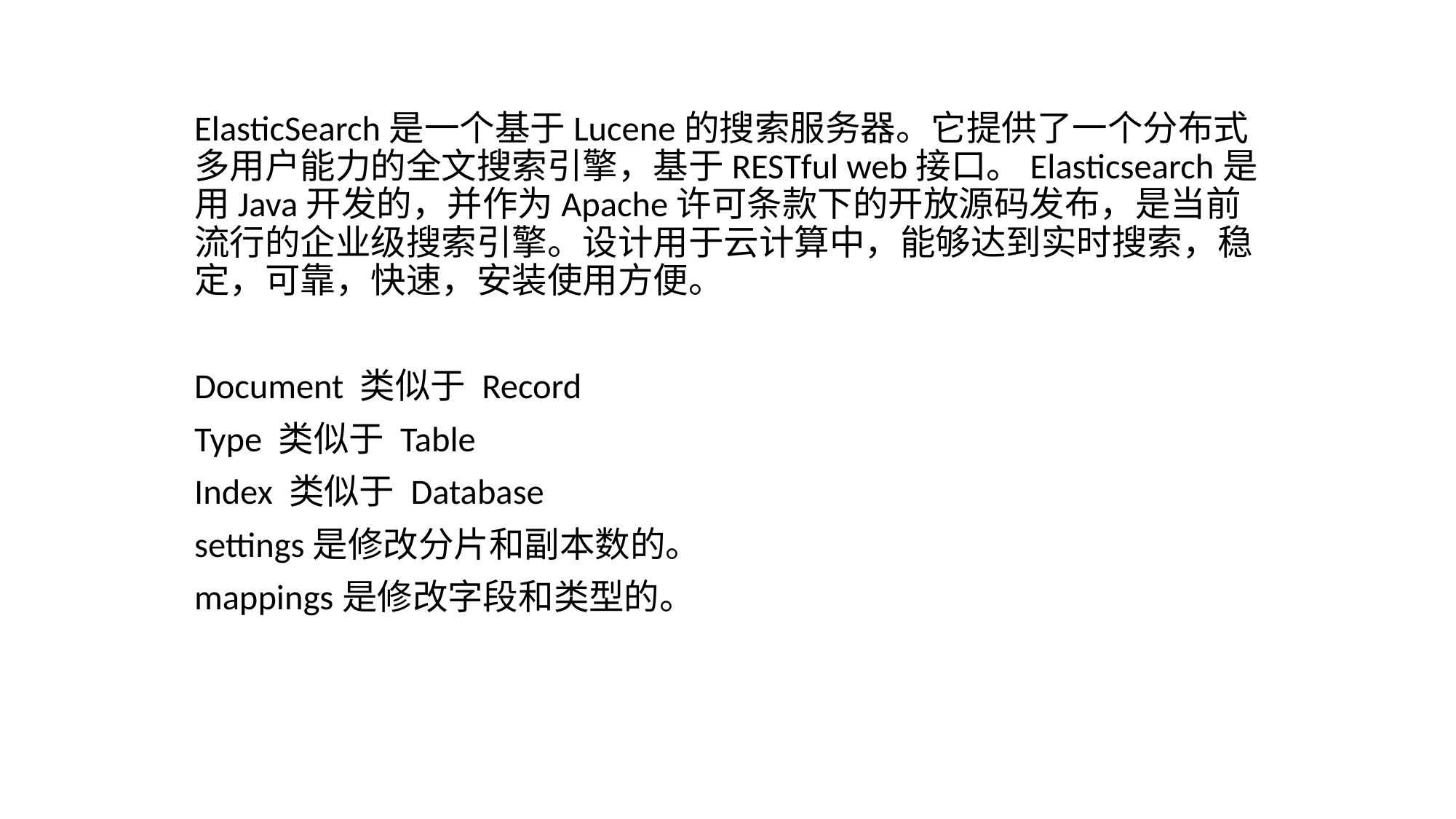

ElasticSearch是一个基于Lucene的搜索服务器。它提供了一个分布式多用户能力的全文搜索引擎，基于RESTful web接口。Elasticsearch是用Java开发的，并作为Apache许可条款下的开放源码发布，是当前流行的企业级搜索引擎。设计用于云计算中，能够达到实时搜索，稳定，可靠，快速，安装使用方便。

Document 类似于 Record
Type 类似于 Table
Index 类似于 Database
settings是修改分片和副本数的。
mappings是修改字段和类型的。